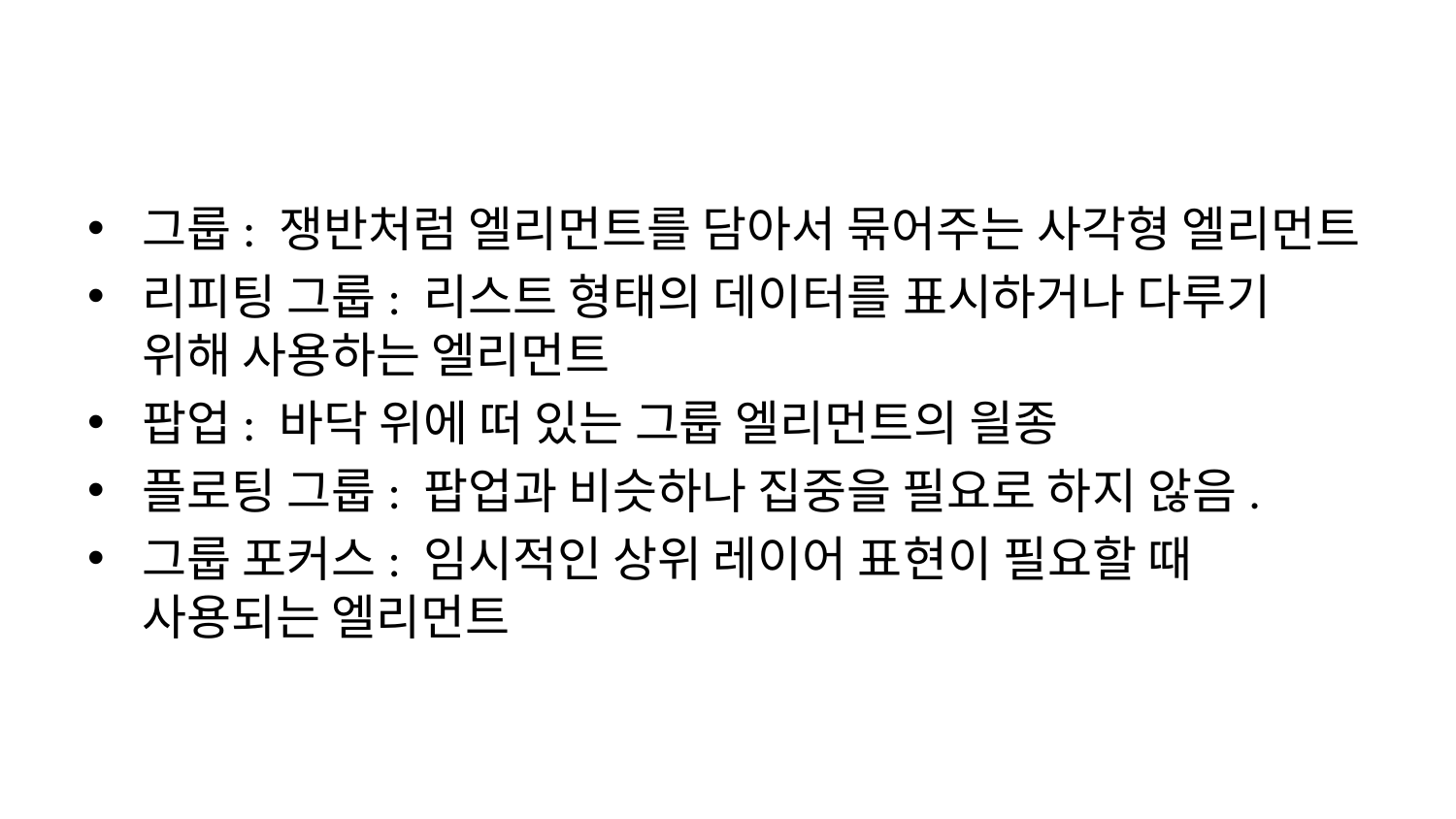

그룹: 쟁반처럼 엘리먼트를 담아서 묶어주는 사각형 엘리먼트
리피팅 그룹: 리스트 형태의 데이터를 표시하거나 다루기 위해 사용하는 엘리먼트
팝업: 바닥 위에 떠 있는 그룹 엘리먼트의 읠종
플로팅 그룹: 팝업과 비슷하나 집중을 필요로 하지 않음.
그룹 포커스: 임시적인 상위 레이어 표현이 필요할 때 사용되는 엘리먼트